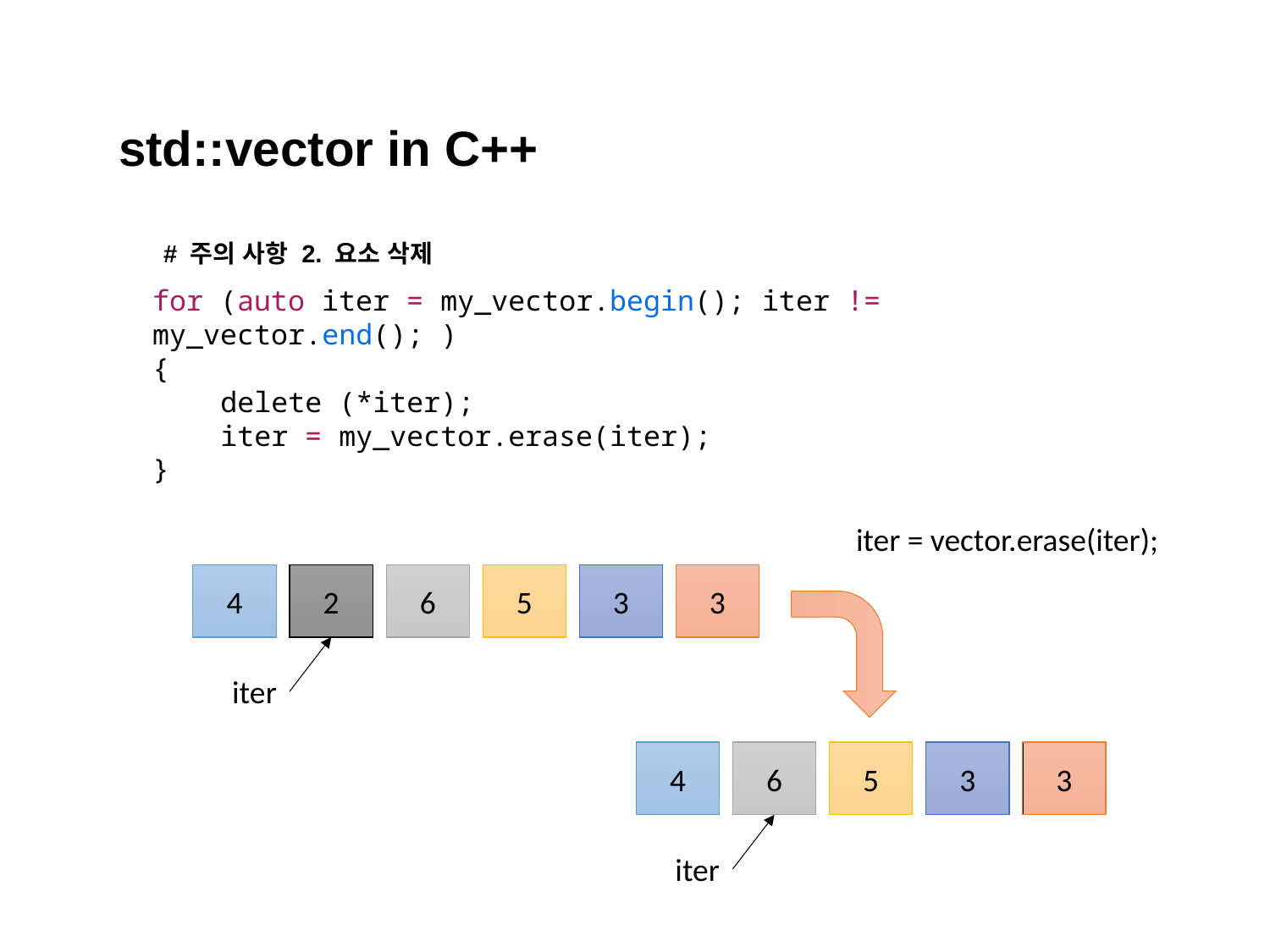

std::vector in C++
# 주의 사항 2. 요소 삭제
for (auto iter = my_vector.begin(); iter != my_vector.end(); )
{
    delete (*iter);
    iter = my_vector.erase(iter);
}
iter = vector.erase(iter);
4
2
6
5
3
3

iter
4
6
5
3
3
iter